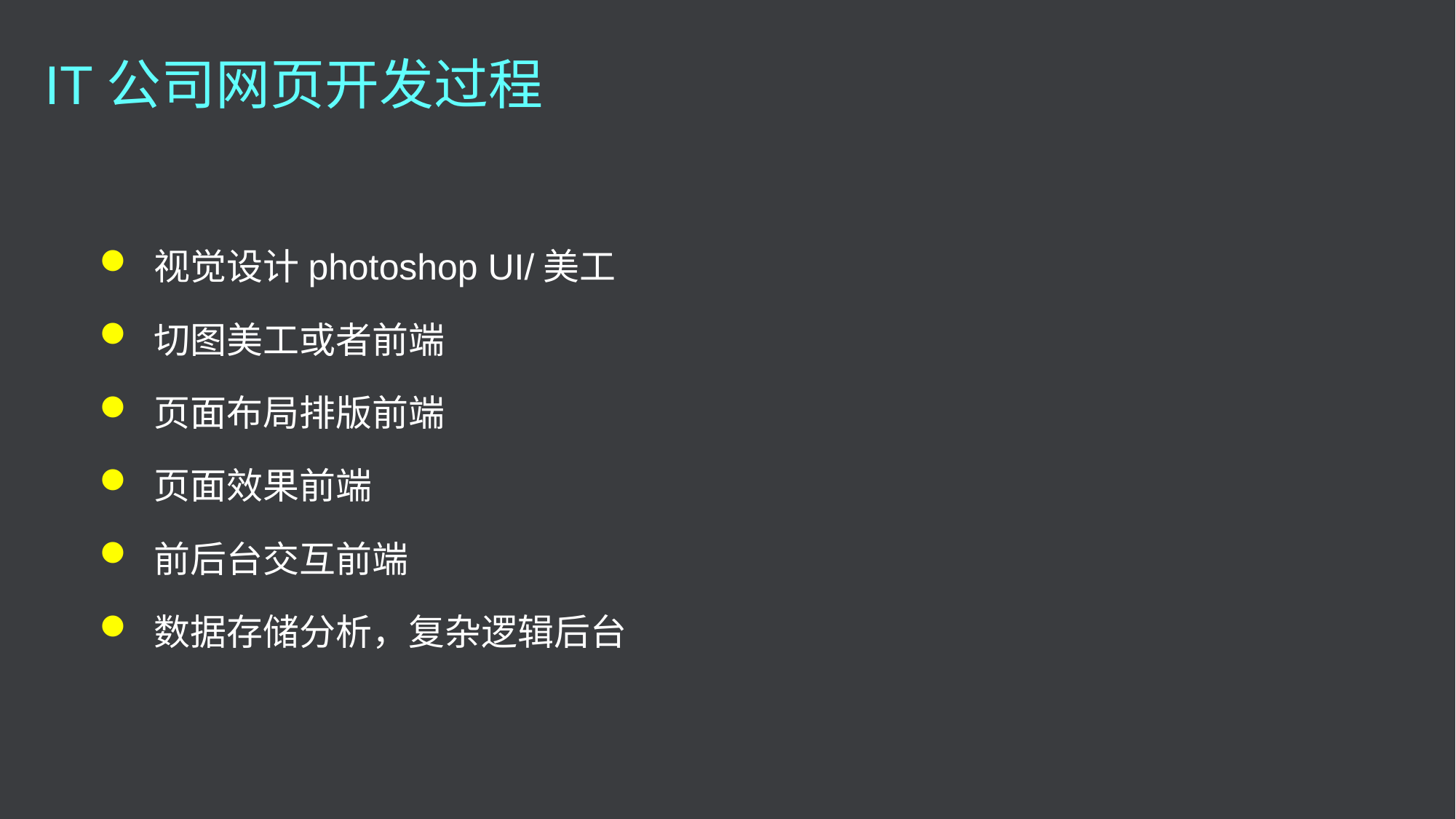

# IT公司网页开发过程

视觉设计photoshop UI/美工
切图美工或者前端
页面布局排版前端
页面效果前端
前后台交互前端
数据存储分析，复杂逻辑后台